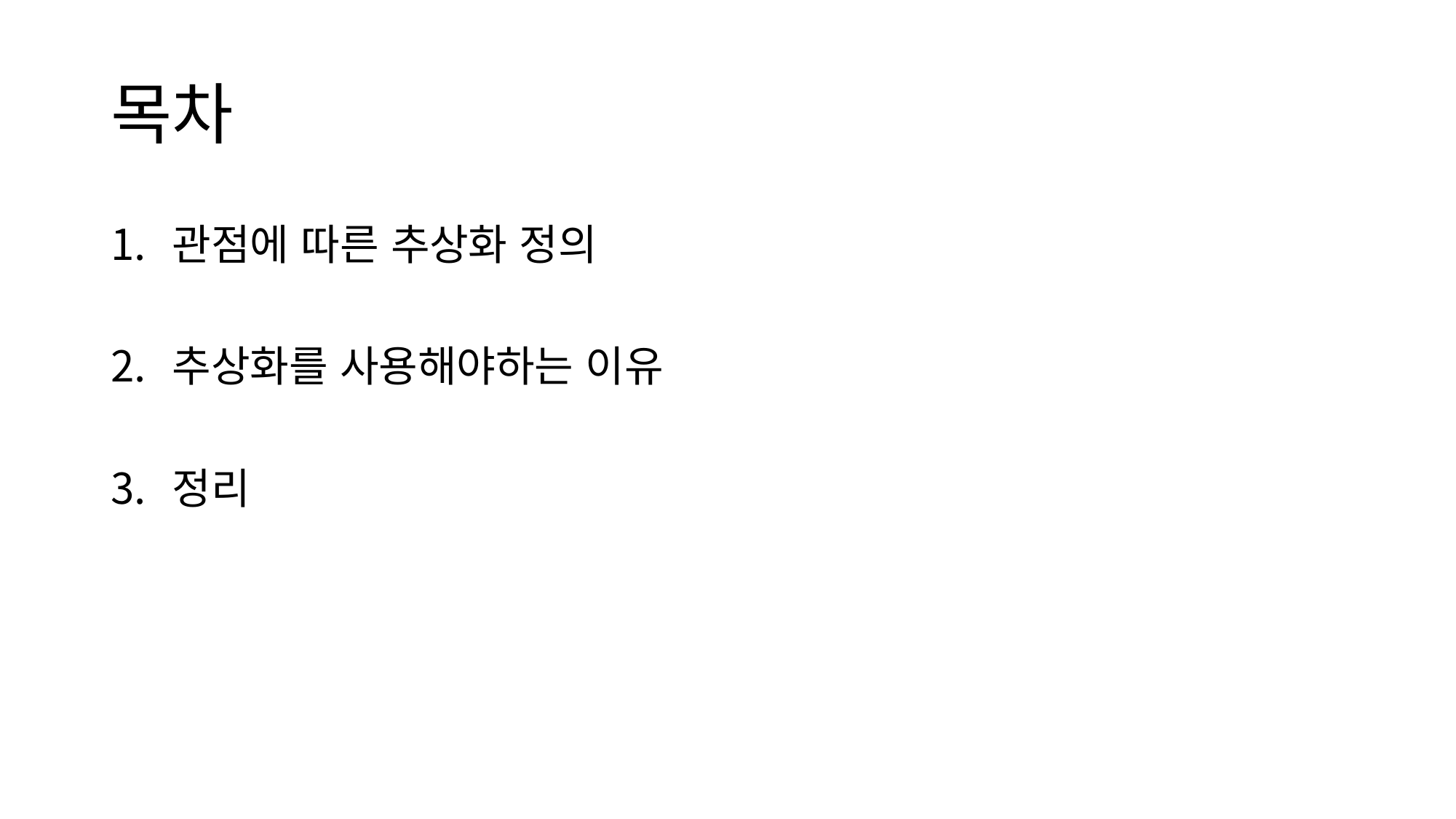

# 목차
관점에 따른 추상화 정의

추상화를 사용해야하는 이유

정리